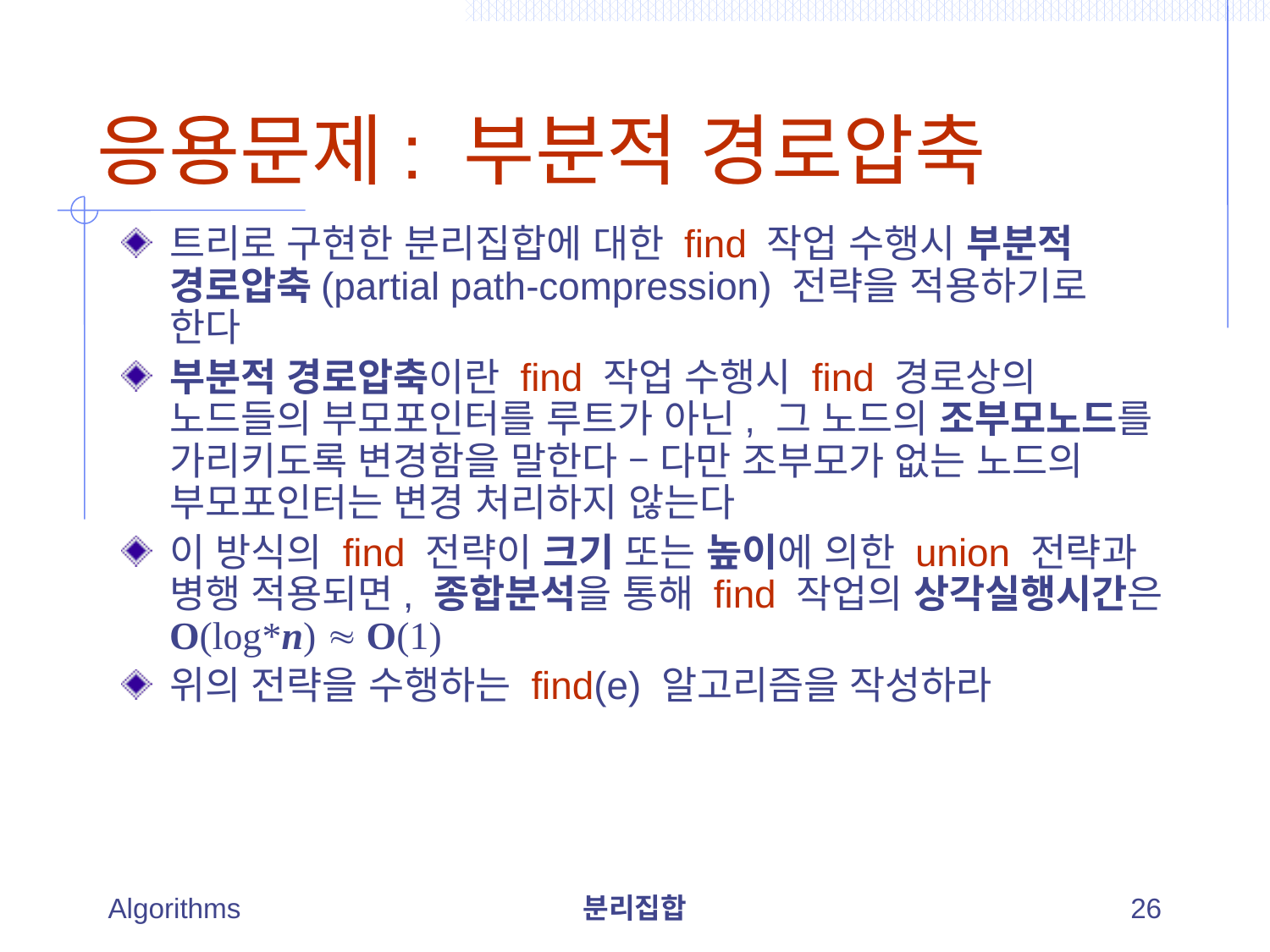

# 응용문제: 부분적 경로압축
트리로 구현한 분리집합에 대한 find 작업 수행시 부분적 경로압축(partial path-compression) 전략을 적용하기로 한다
부분적 경로압축이란 find 작업 수행시 find 경로상의 노드들의 부모포인터를 루트가 아닌, 그 노드의 조부모노드를 가리키도록 변경함을 말한다 – 다만 조부모가 없는 노드의 부모포인터는 변경 처리하지 않는다
이 방식의 find 전략이 크기 또는 높이에 의한 union 전략과 병행 적용되면, 종합분석을 통해 find 작업의 상각실행시간은 O(log*n) ≈ O(1)
위의 전략을 수행하는 find(e) 알고리즘을 작성하라
Algorithms
분리집합
26